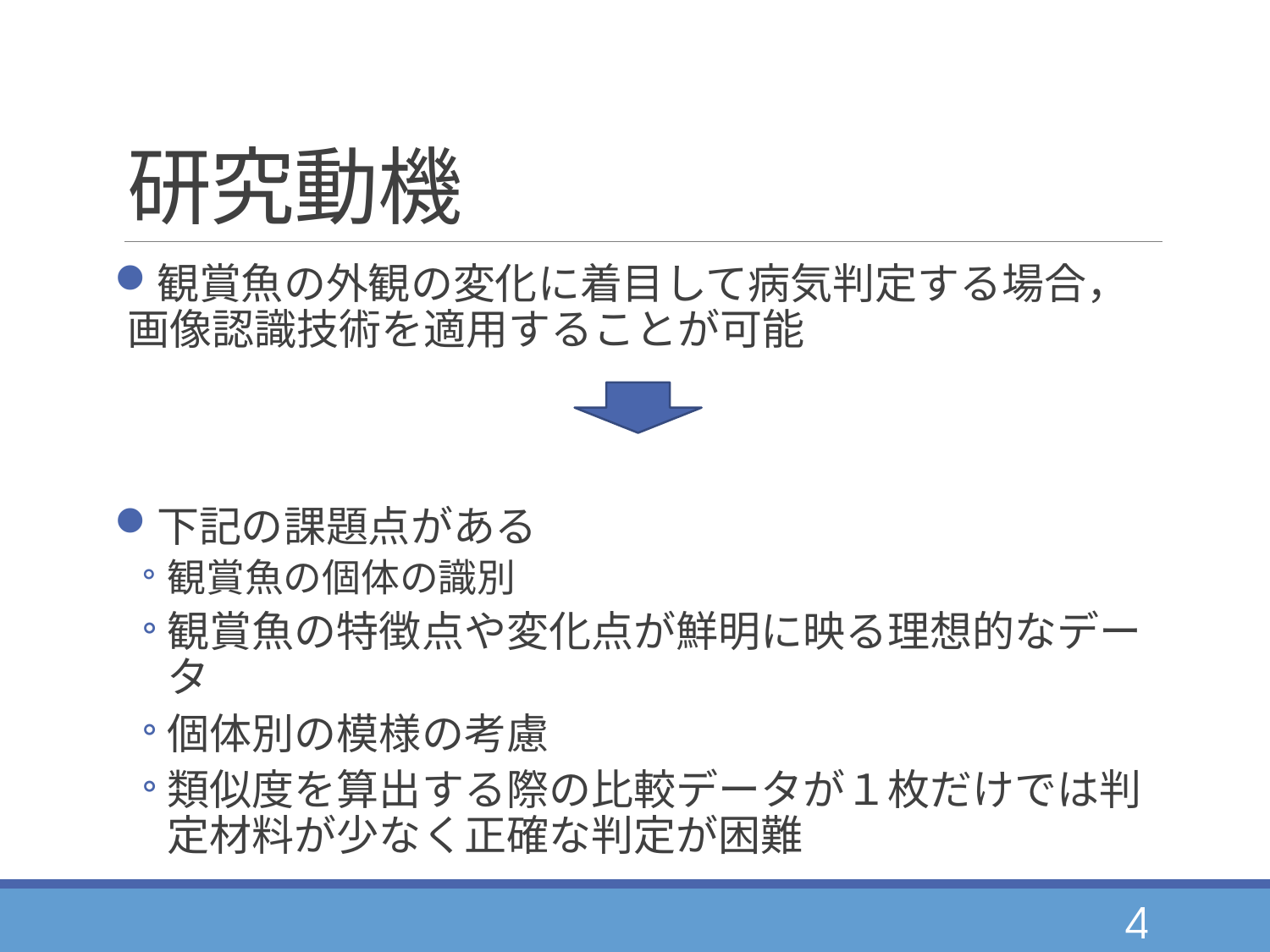

# 研究動機
観賞魚の外観の変化に着目して病気判定する場合，画像認識技術を適用することが可能

下記の課題点がある
観賞魚の個体の識別
観賞魚の特徴点や変化点が鮮明に映る理想的なデータ
個体別の模様の考慮
類似度を算出する際の比較データが１枚だけでは判定材料が少なく正確な判定が困難

4